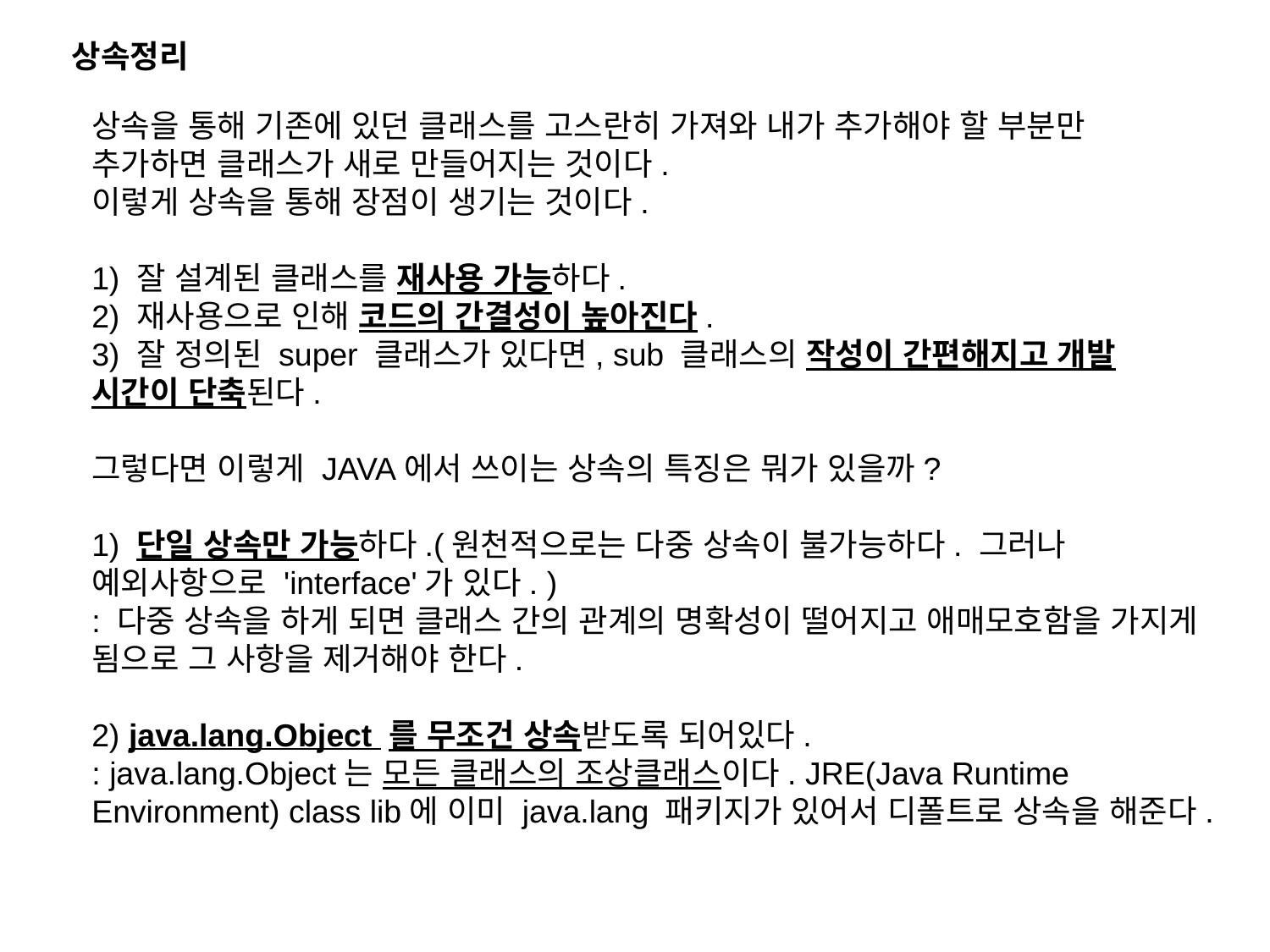

상속정리
상속을 통해 기존에 있던 클래스를 고스란히 가져와 내가 추가해야 할 부분만 추가하면 클래스가 새로 만들어지는 것이다.
이렇게 상속을 통해 장점이 생기는 것이다.

1) 잘 설계된 클래스를 재사용 가능하다.
2) 재사용으로 인해 코드의 간결성이 높아진다.
3) 잘 정의된 super 클래스가 있다면, sub 클래스의 작성이 간편해지고 개발 시간이 단축된다.
그렇다면 이렇게 JAVA에서 쓰이는 상속의 특징은 뭐가 있을까?

1) 단일 상속만 가능하다.(원천적으로는 다중 상속이 불가능하다. 그러나 예외사항으로 'interface'가 있다. )
: 다중 상속을 하게 되면 클래스 간의 관계의 명확성이 떨어지고 애매모호함을 가지게 됨으로 그 사항을 제거해야 한다.

2) java.lang.Object 를 무조건 상속받도록 되어있다.
: java.lang.Object는 모든 클래스의 조상클래스이다. JRE(Java Runtime Environment) class lib에 이미 java.lang 패키지가 있어서 디폴트로 상속을 해준다.